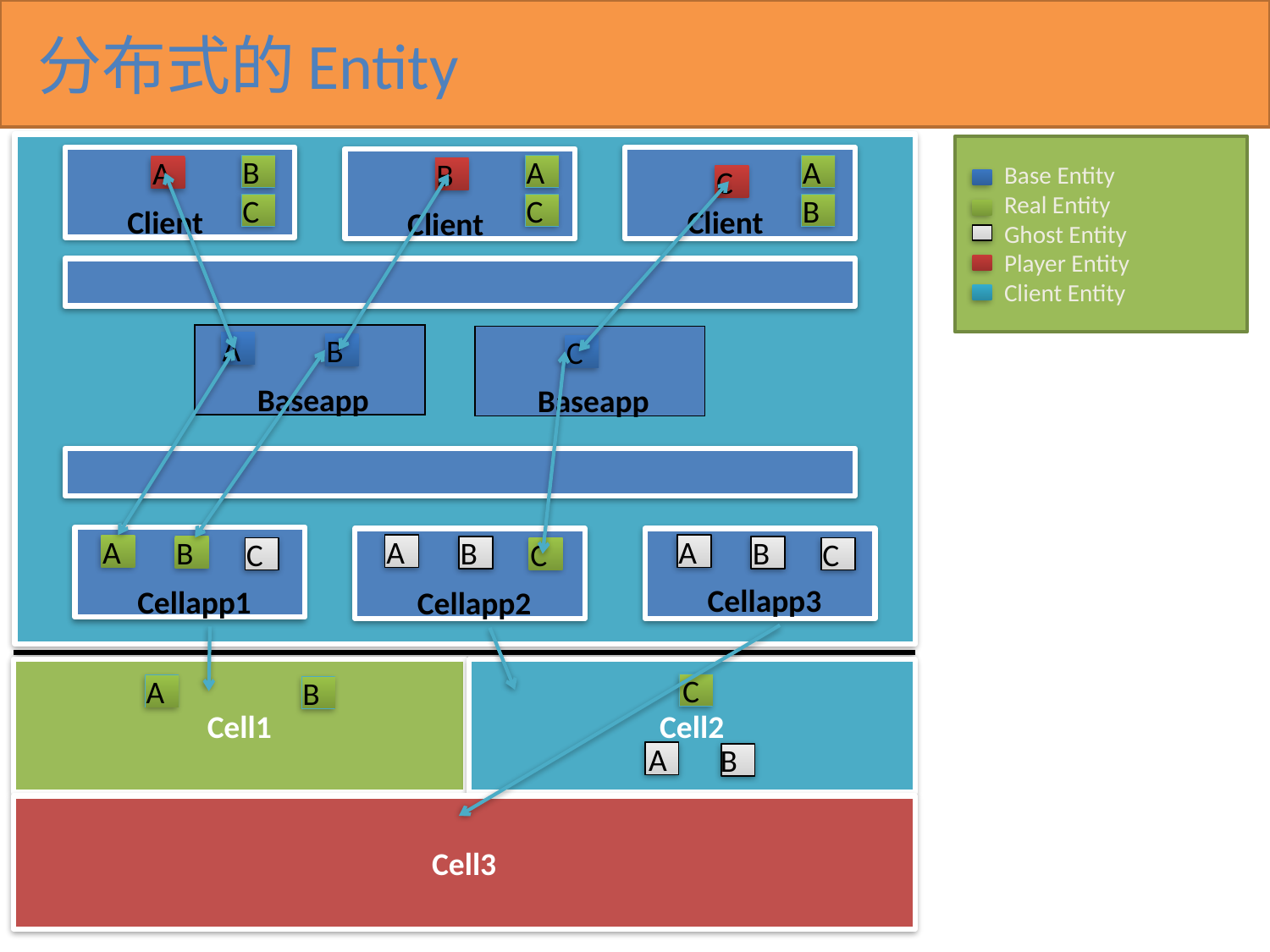

# 分布式的Entity

B
A
A

A

B
Base Entity
Real Entity
Ghost Entity
Player Entity
Client Entity

C

C
C
B

Client
Client
Client

A

B

C

Baseapp
Baseapp

A
A
A

B
B
B
C

C

C

Cellapp3
Cellapp1
Cellapp2
Cell1
Cell2
C
A
B

A
B

Cell3